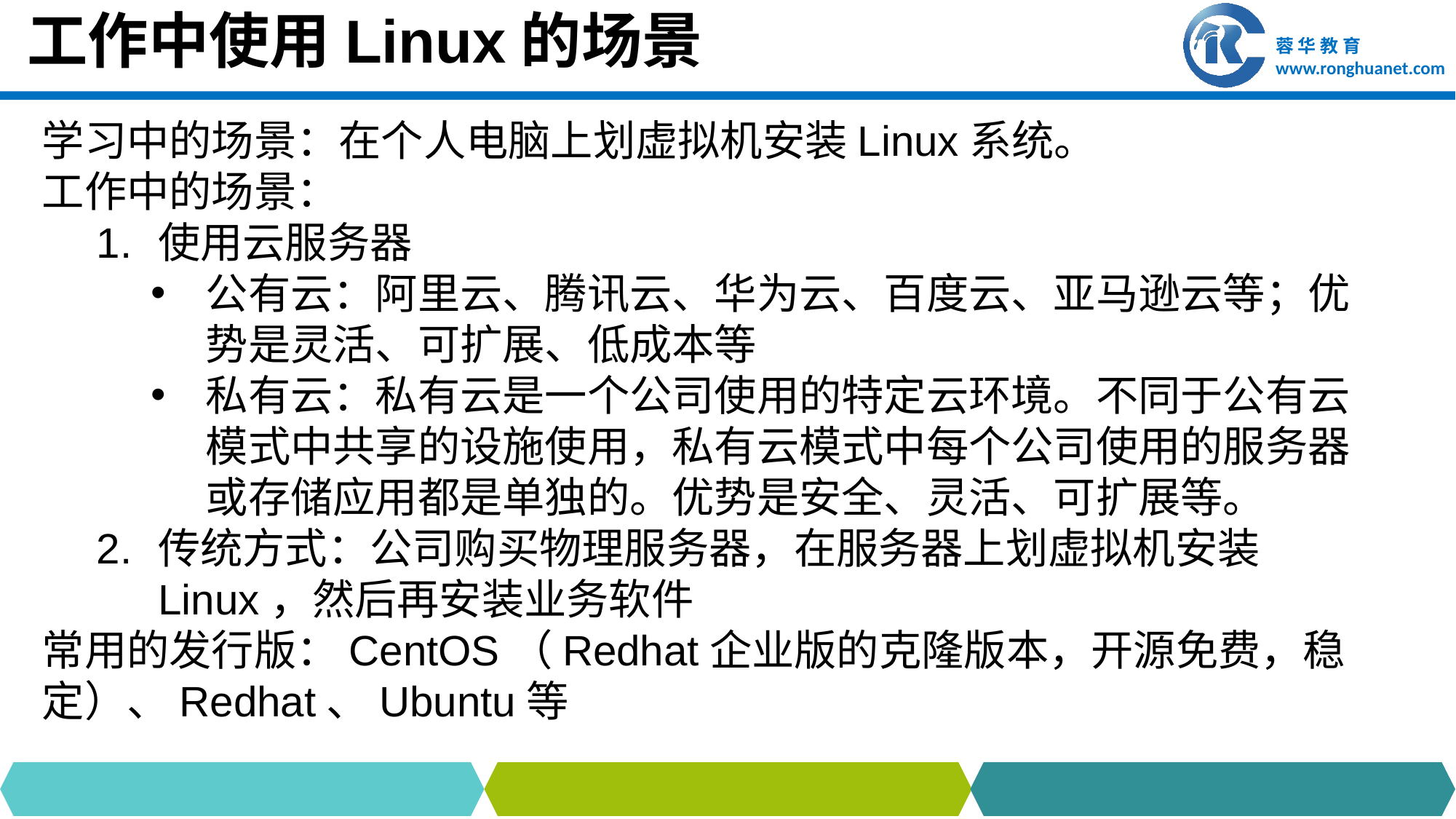

# 工作中使用Linux的场景
学习中的场景：在个人电脑上划虚拟机安装Linux系统。
工作中的场景：
使用云服务器
公有云：阿里云、腾讯云、华为云、百度云、亚马逊云等；优势是灵活、可扩展、低成本等
私有云：私有云是一个公司使用的特定云环境。不同于公有云模式中共享的设施使用，私有云模式中每个公司使用的服务器或存储应用都是单独的。优势是安全、灵活、可扩展等。
传统方式：公司购买物理服务器，在服务器上划虚拟机安装Linux，然后再安装业务软件
常用的发行版：CentOS（Redhat企业版的克隆版本，开源免费，稳定）、Redhat、Ubuntu等